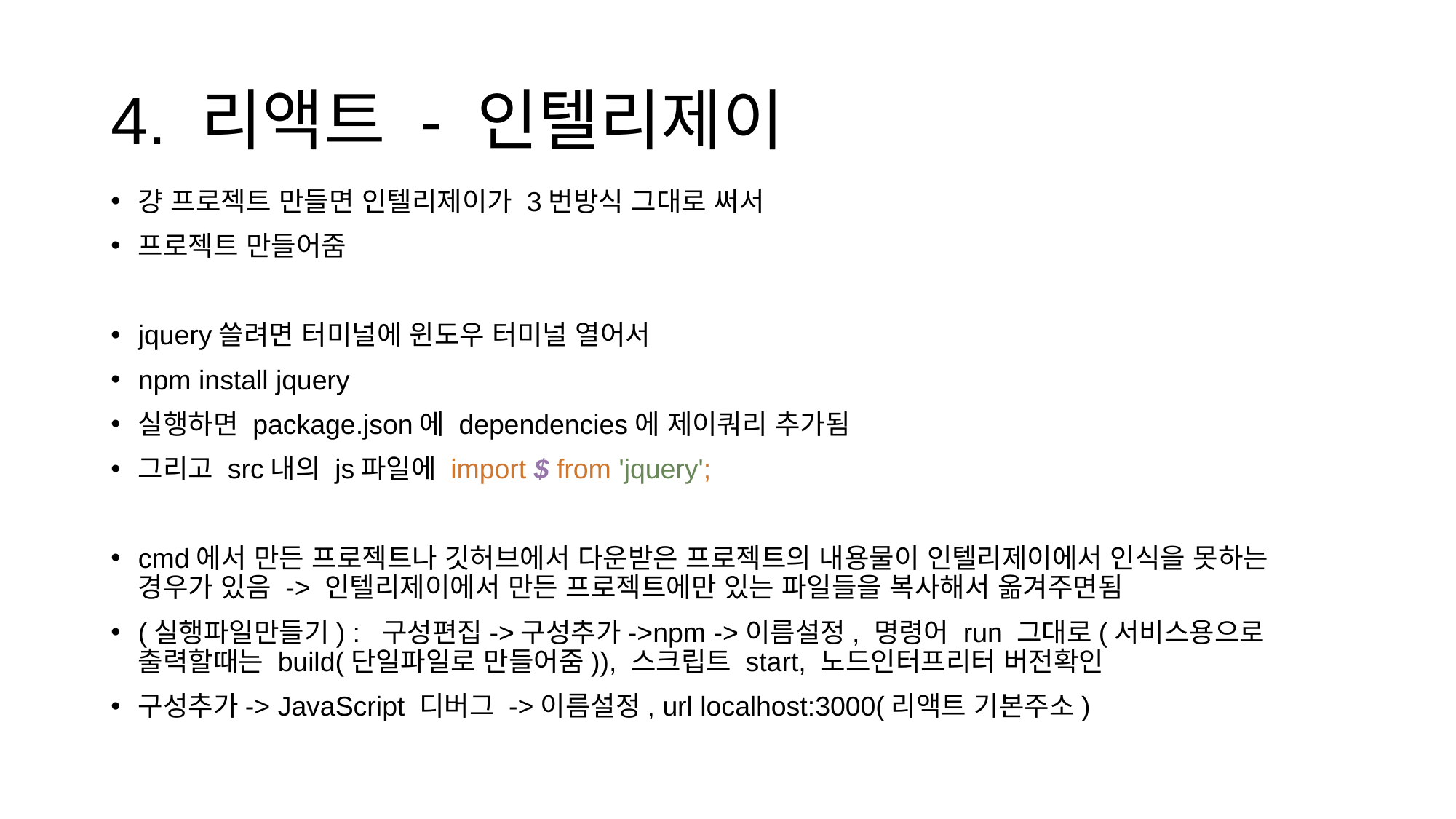

# 4. 리액트 - 인텔리제이
걍 프로젝트 만들면 인텔리제이가 3번방식 그대로 써서
프로젝트 만들어줌

jquery쓸려면 터미널에 윈도우 터미널 열어서
npm install jquery
실행하면 package.json에 dependencies에 제이쿼리 추가됨
그리고 src내의 js파일에 import $ from 'jquery';

cmd에서 만든 프로젝트나 깃허브에서 다운받은 프로젝트의 내용물이 인텔리제이에서 인식을 못하는 경우가 있음 -> 인텔리제이에서 만든 프로젝트에만 있는 파일들을 복사해서 옮겨주면됨
(실행파일만들기) :  구성편집->구성추가->npm ->이름설정, 명령어 run 그대로(서비스용으로 출력할때는 build(단일파일로 만들어줌)), 스크립트 start, 노드인터프리터 버전확인
구성추가-> JavaScript 디버그 ->이름설정, url localhost:3000(리액트 기본주소)